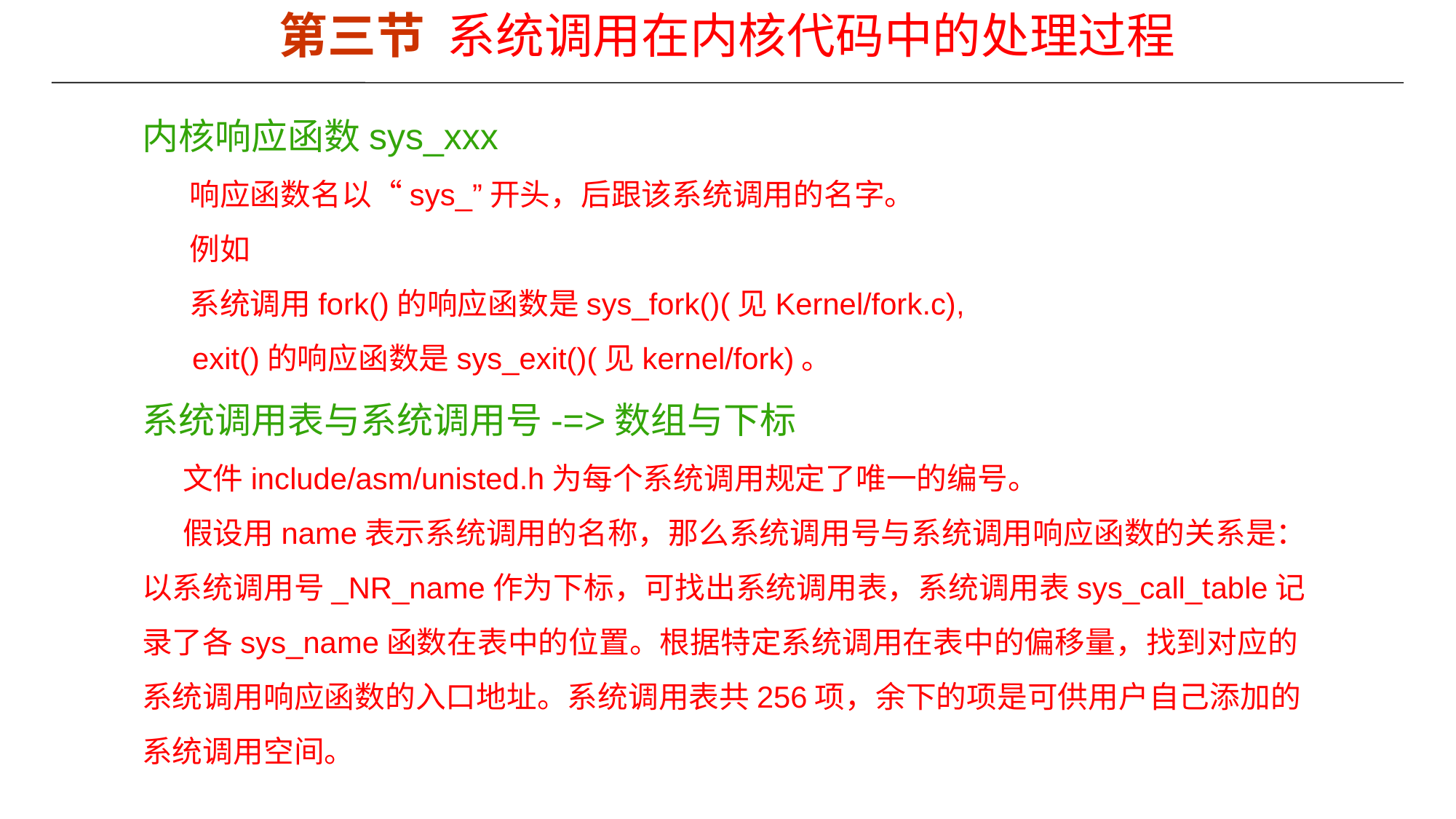

第三节  系统调用在内核代码中的处理过程

内核响应函数sys_xxx
      响应函数名以“sys_”开头，后跟该系统调用的名字。
      例如
      系统调用fork()的响应函数是sys_fork()(见Kernel/fork.c),
      exit()的响应函数是sys_exit()(见kernel/fork)。
系统调用表与系统调用号-=>数组与下标
     文件include/asm/unisted.h为每个系统调用规定了唯一的编号。
     假设用name表示系统调用的名称，那么系统调用号与系统调用响应函数的关系是：以系统调用号_NR_name作为下标，可找出系统调用表，系统调用表sys_call_table记录了各sys_name函数在表中的位置。根据特定系统调用在表中的偏移量，找到对应的系统调用响应函数的入口地址。系统调用表共256项，余下的项是可供用户自己添加的系统调用空间。